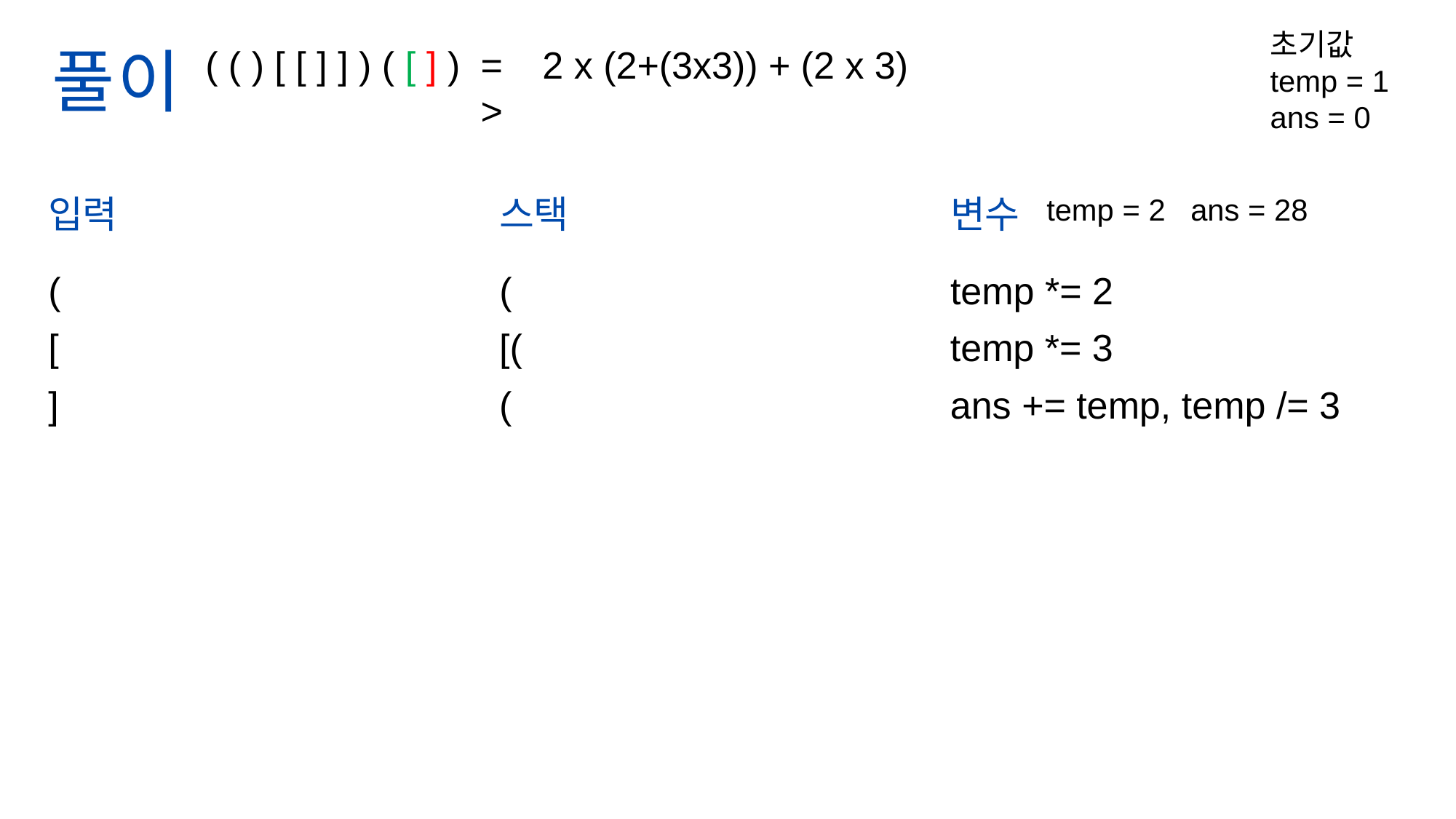

풀이
초기값
temp = 1
ans = 0
( ( ) [ [ ] ] ) ( [ ] )
=>
2 x (2+(3x3)) + (2 x 3)
입력
스택
변수
temp = 2   ans = 28
(
(
temp *= 2
[
[(
temp *= 3
]
(
ans += temp, temp /= 3